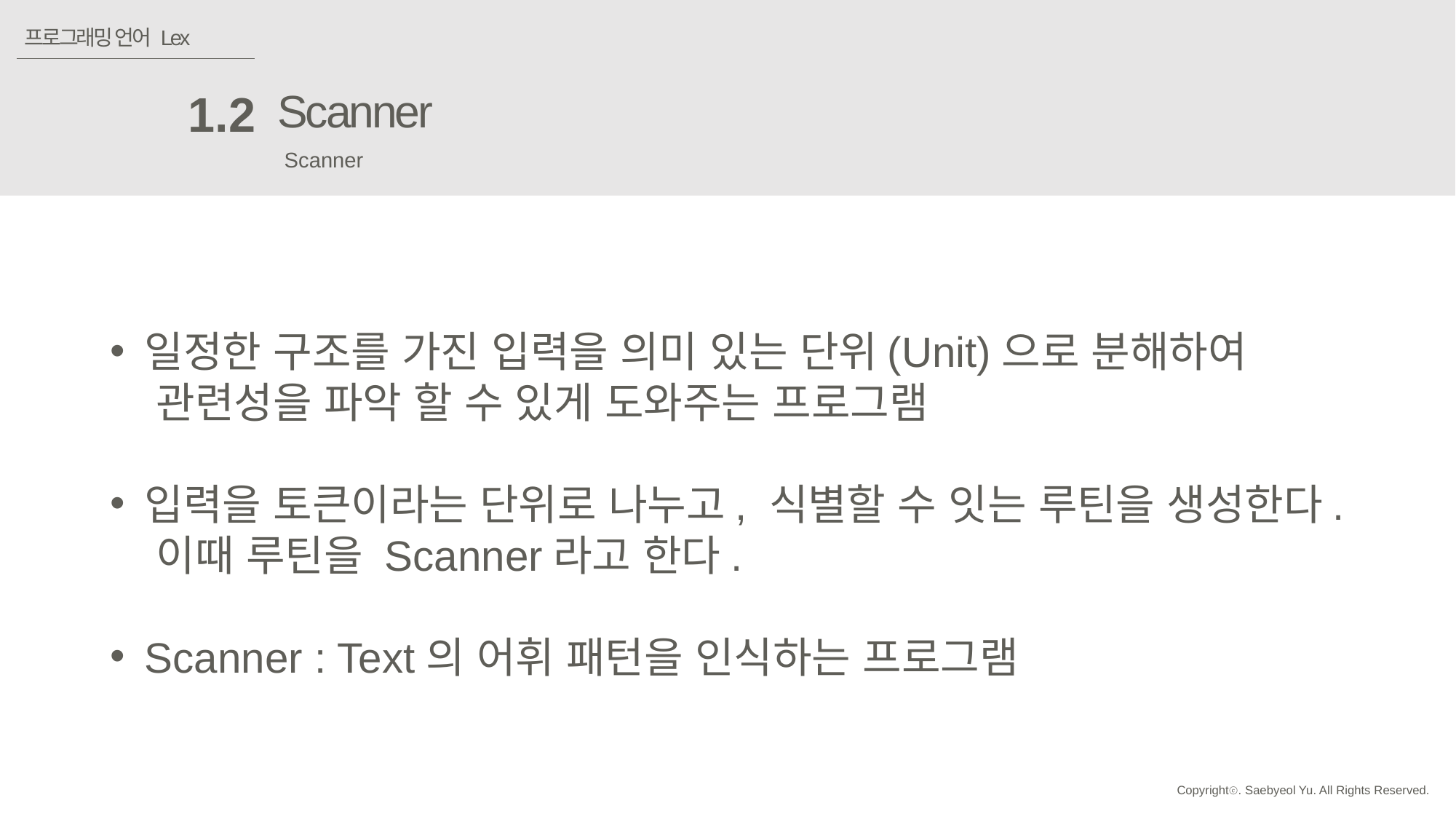

프로그래밍 언어 Lex
Scanner
1.2
Scanner
일정한 구조를 가진 입력을 의미 있는 단위(Unit)으로 분해하여
   관련성을 파악 할 수 있게 도와주는 프로그램

입력을 토큰이라는 단위로 나누고, 식별할 수 잇는 루틴을 생성한다.
   이때 루틴을 Scanner라고 한다.

Scanner : Text의 어휘 패턴을 인식하는 프로그램